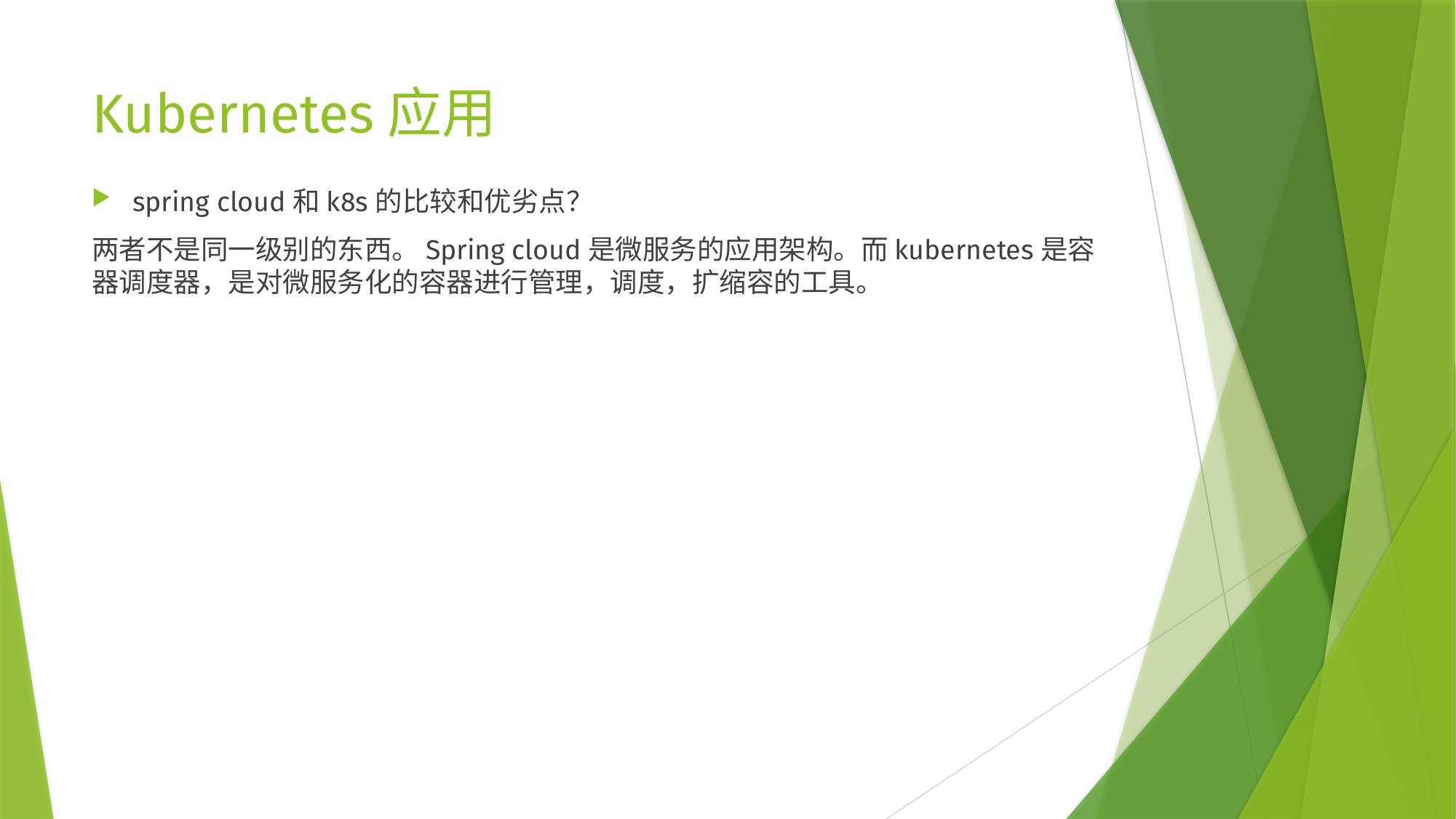

# Kubernetes应用
spring cloud和k8s的比较和优劣点？
两者不是同一级别的东西。Spring cloud是微服务的应用架构。而kubernetes是容器调度器，是对微服务化的容器进行管理，调度，扩缩容的工具。